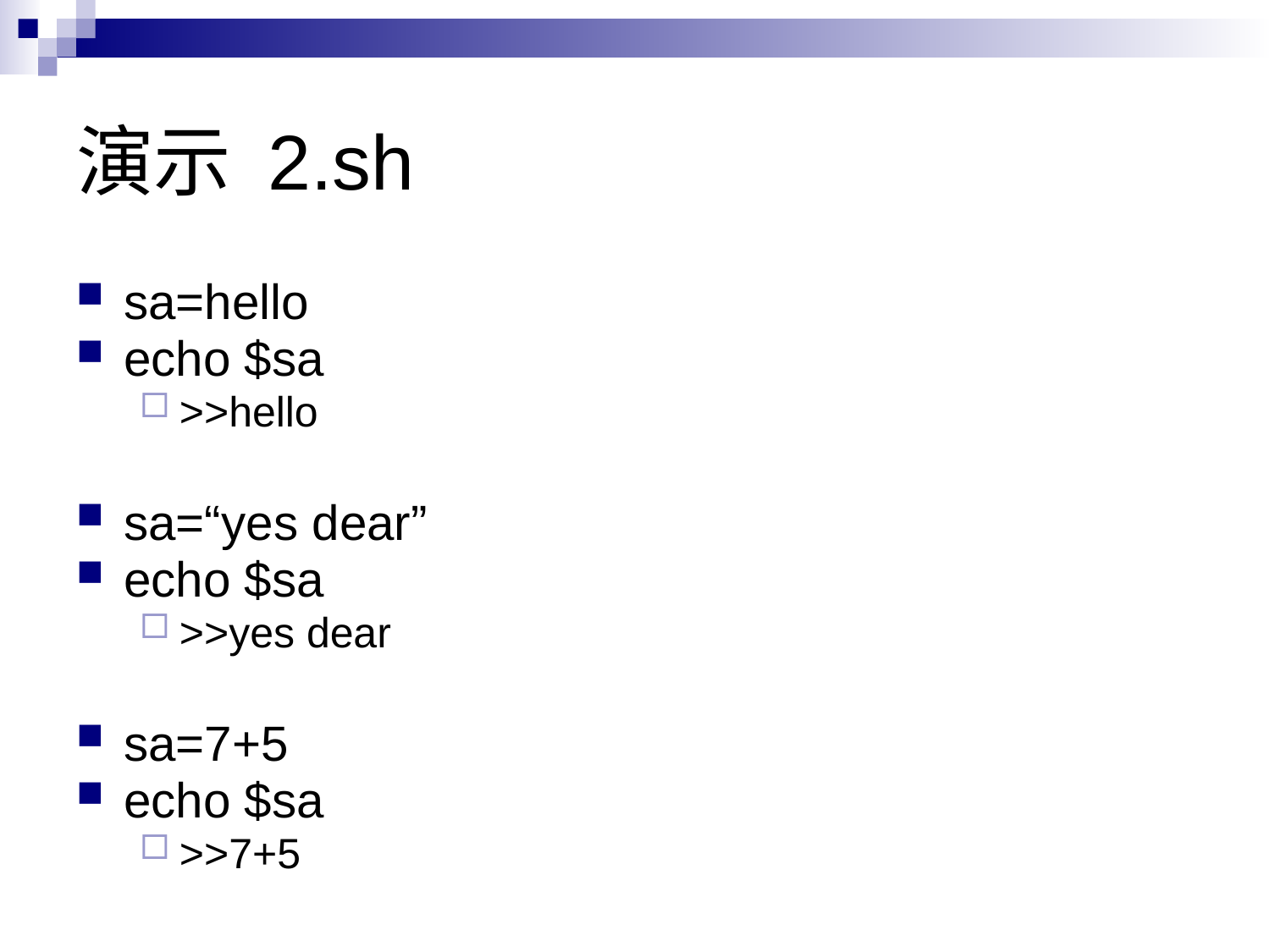

# 演示 2.sh
sa=hello
echo $sa
>>hello

sa=“yes dear”
echo $sa
>>yes dear

sa=7+5
echo $sa
>>7+5